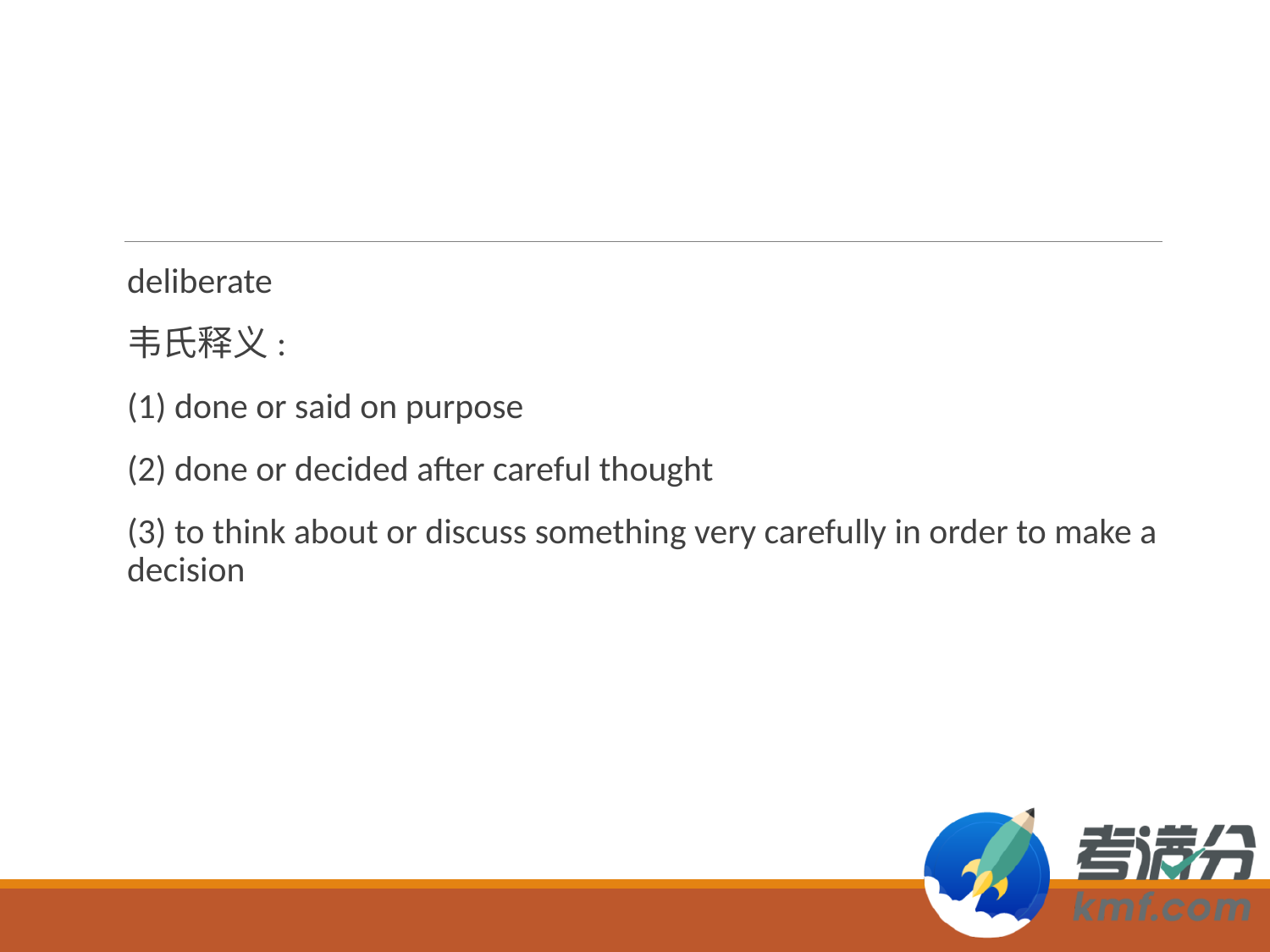

#
deliberate
韦氏释义:
(1) done or said on purpose
(2) done or decided after careful thought
(3) to think about or discuss something very carefully in order to make a decision